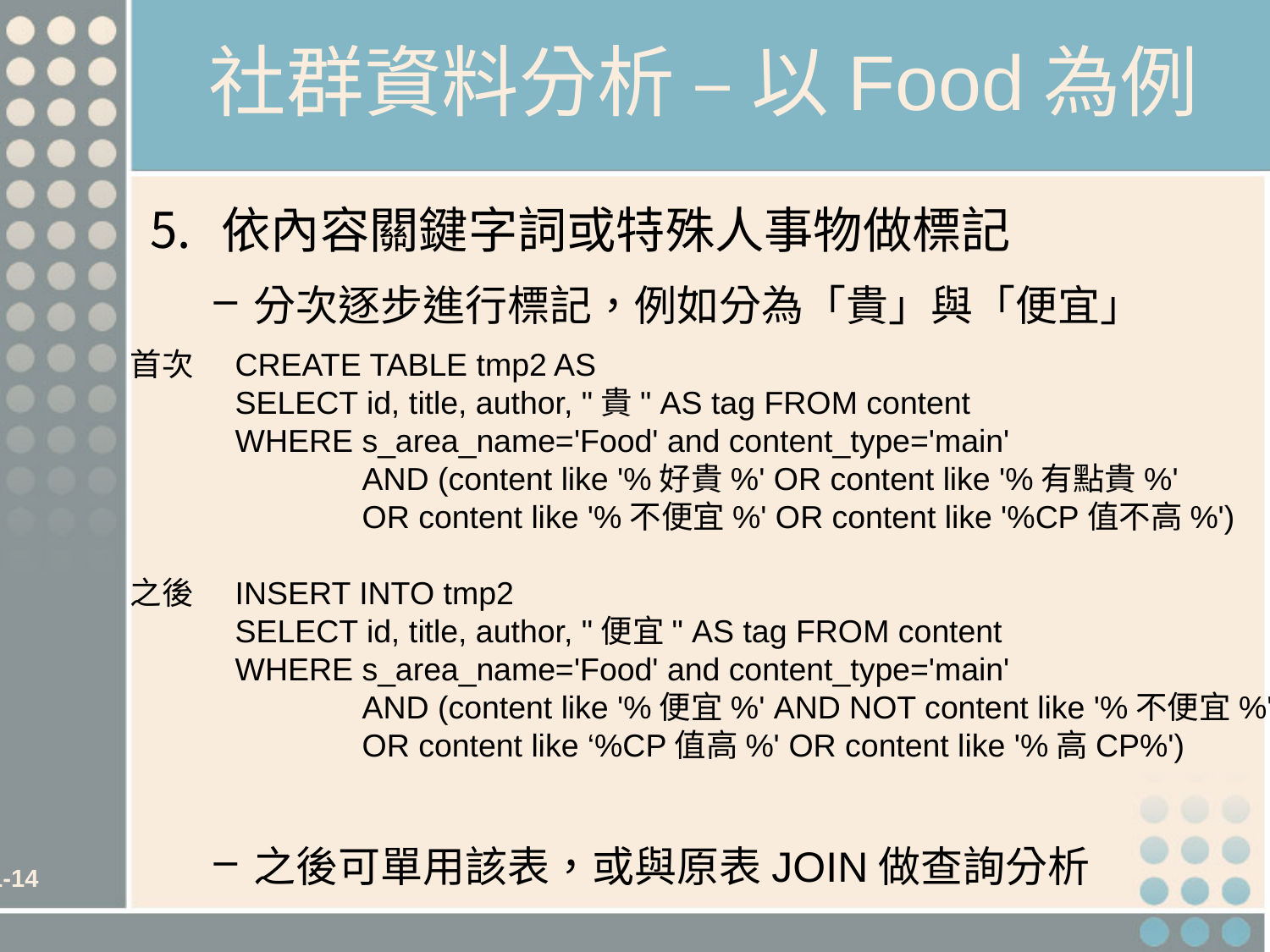

# 社群資料分析 – 以Food為例
依內容關鍵字詞或特殊人事物做標記
分次逐步進行標記，例如分為「貴」與「便宜」

之後可單用該表，或與原表JOIN做查詢分析
  首次	CREATE TABLE tmp2 AS
	SELECT id, title, author, "貴" AS tag FROM content
	WHERE s_area_name='Food' and content_type='main'
		AND (content like '%好貴%' OR content like '%有點貴%'
		OR content like '%不便宜%' OR content like '%CP值不高%')

  之後	INSERT INTO tmp2
	SELECT id, title, author, "便宜" AS tag FROM content
	WHERE s_area_name='Food' and content_type='main'
		AND (content like '%便宜%' AND NOT content like '%不便宜%'
		OR content like ‘%CP值高%' OR content like '%高CP%')